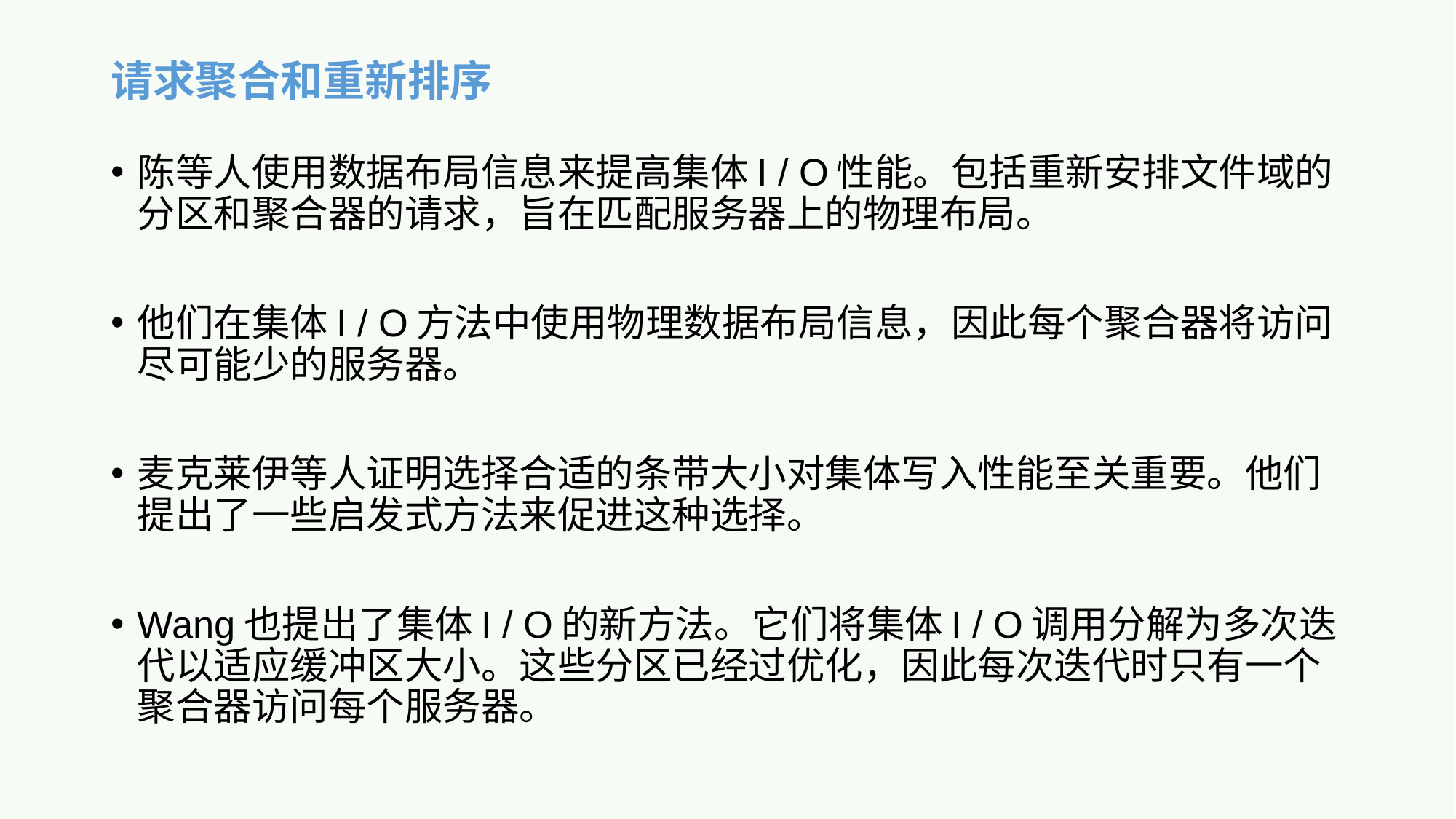

# 请求聚合和重新排序
陈等人使用数据布局信息来提高集体I / O性能。包括重新安排文件域的分区和聚合器的请求，旨在匹配服务器上的物理布局。

他们在集体I / O方法中使用物理数据布局信息，因此每个聚合器将访问尽可能少的服务器。

麦克莱伊等人证明选择合适的条带大小对集体写入性能至关重要。他们提出了一些启发式方法来促进这种选择。

Wang也提出了集体I / O的新方法。它们将集体I / O调用分解为多次迭代以适应缓冲区大小。这些分区已经过优化，因此每次迭代时只有一个聚合器访问每个服务器。